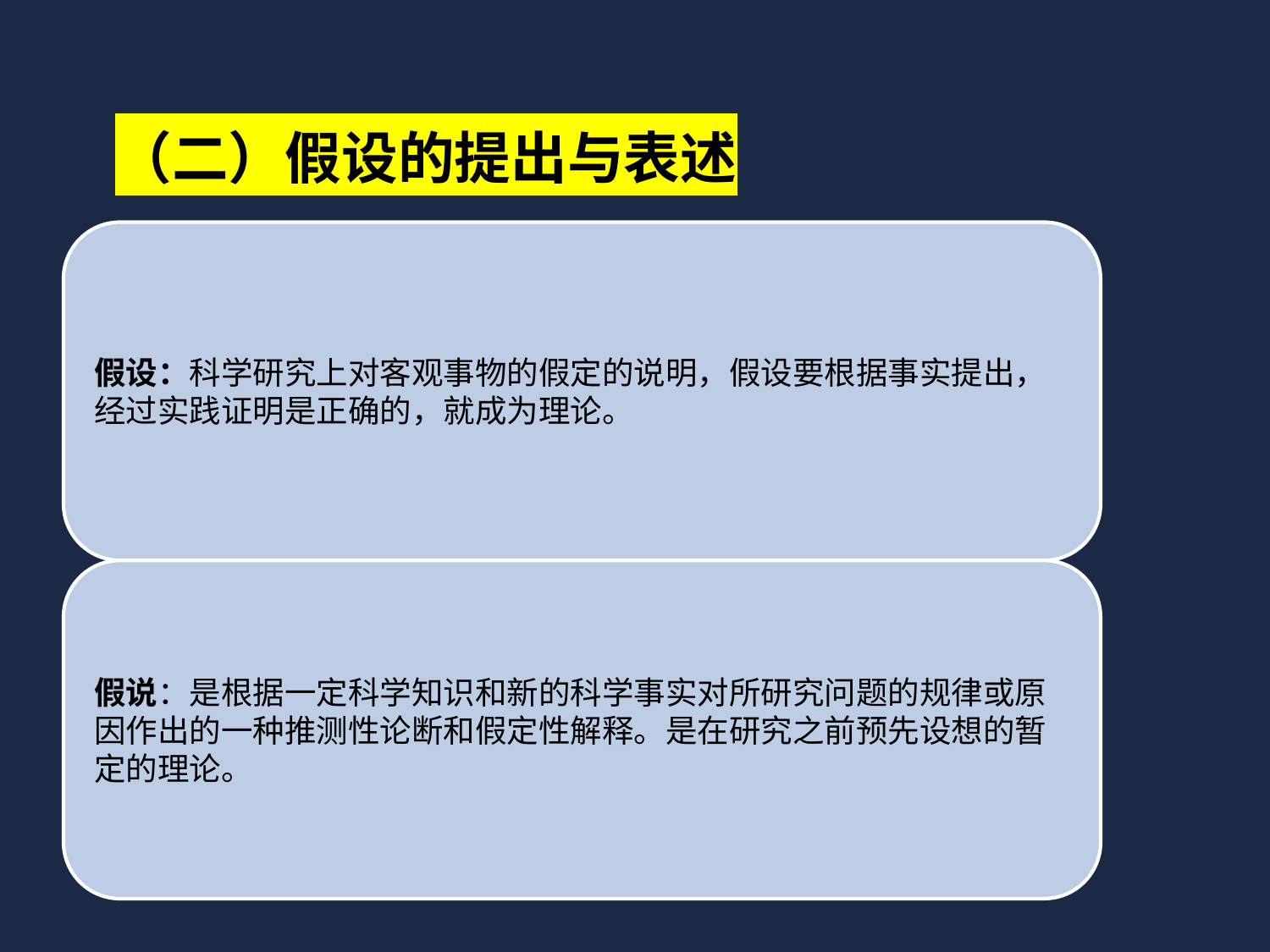

（二）假设的提出与表述
假设：科学研究上对客观事物的假定的说明，假设要根据事实提出，经过实践证明是正确的，就成为理论。
假说：是根据一定科学知识和新的科学事实对所研究问题的规律或原因作出的一种推测性论断和假定性解释。是在研究之前预先设想的暂定的理论。